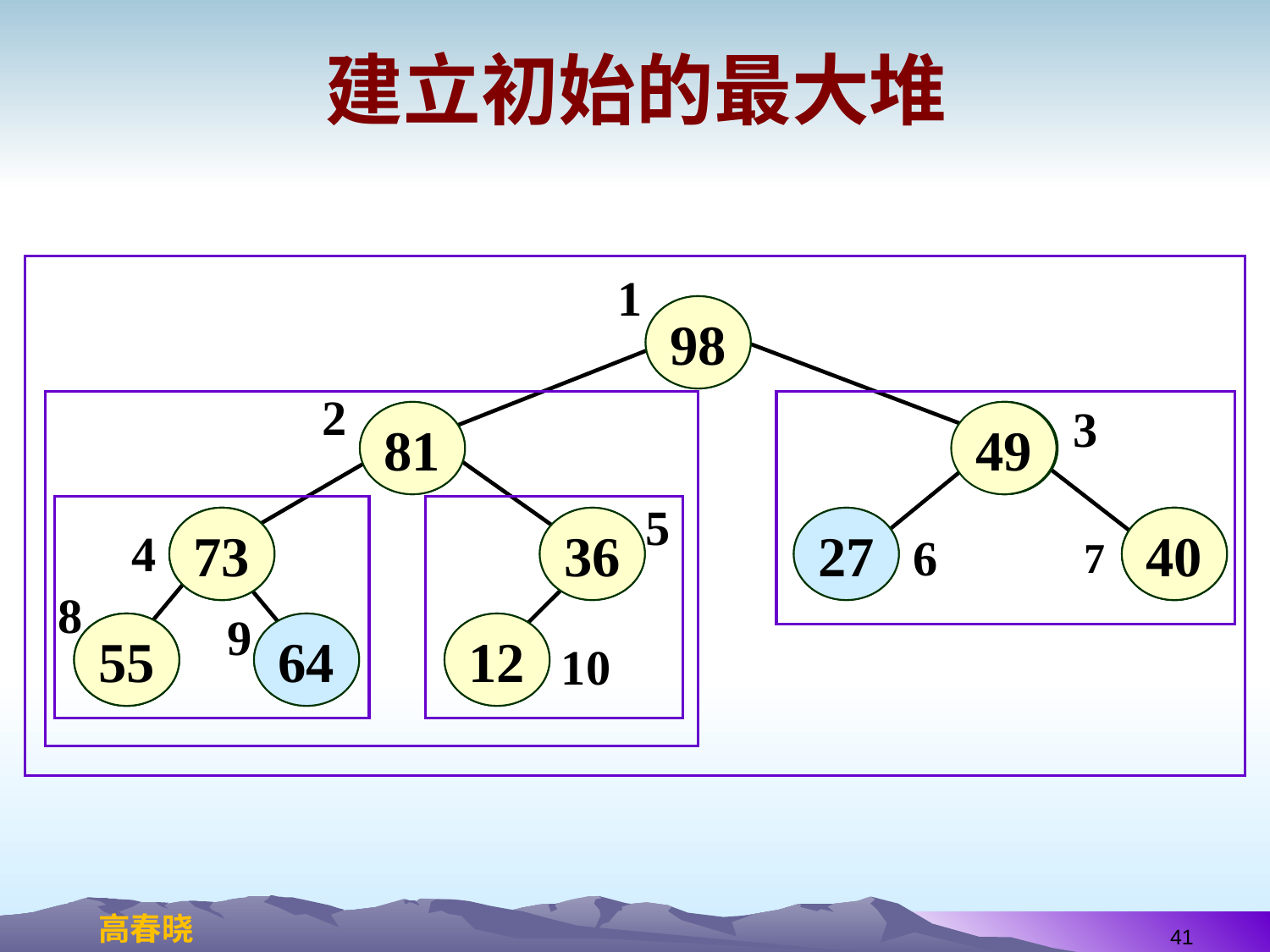

# 建立初始的最大堆

1
40
98

2

3
55
81
49
49
98

5

73
81
73
12
36
27
27
98
49
40
4
6
7

8
9
81
73
55
64
64
36
12
10
41